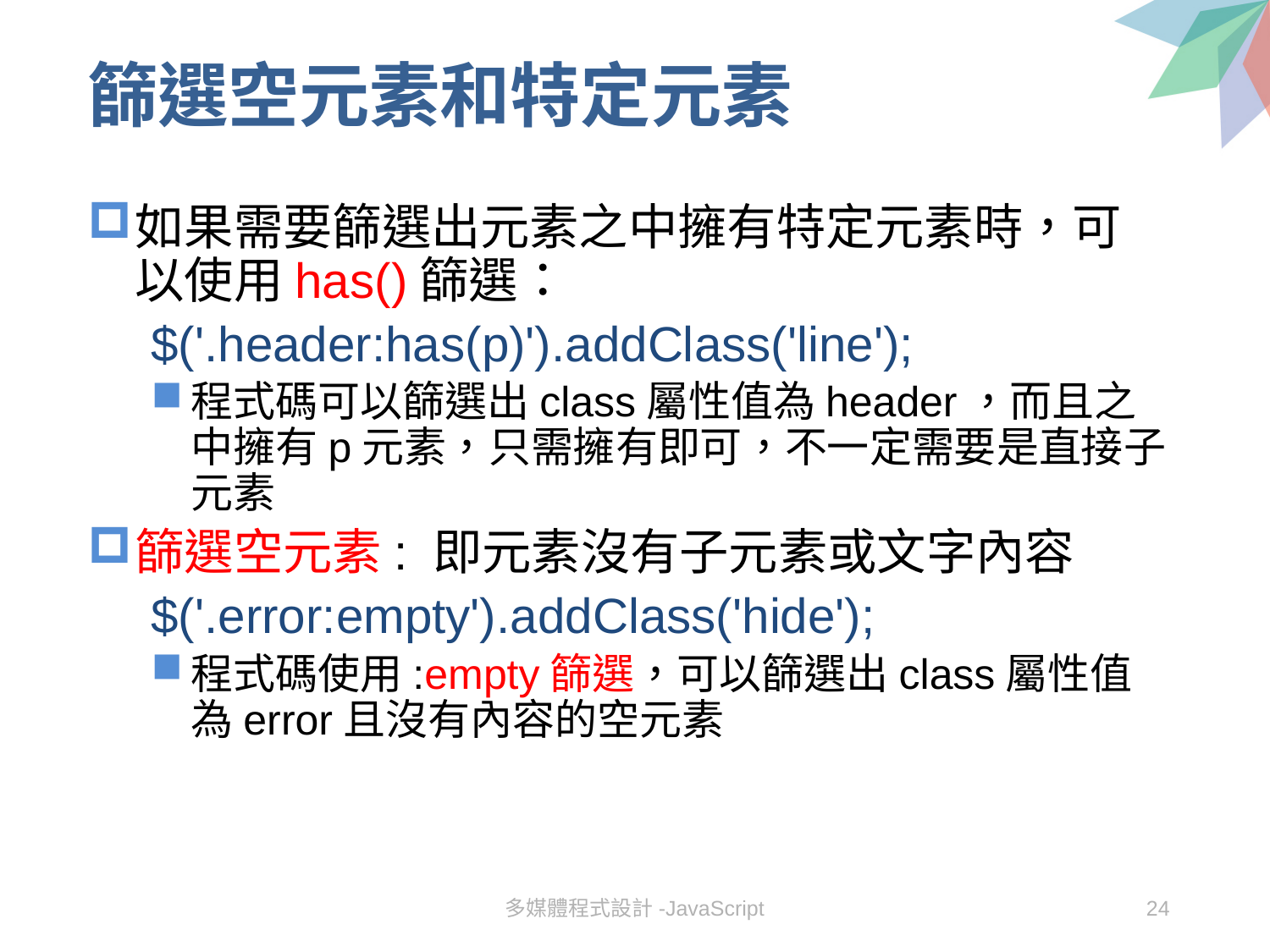

# 篩選空元素和特定元素
如果需要篩選出元素之中擁有特定元素時，可以使用has()篩選：
$('.header:has(p)').addClass('line');
程式碼可以篩選出class屬性值為header，而且之中擁有p元素，只需擁有即可，不一定需要是直接子元素
篩選空元素: 即元素沒有子元素或文字內容
$('.error:empty').addClass('hide');
程式碼使用:empty篩選，可以篩選出class屬性值為error且沒有內容的空元素
多媒體程式設計-JavaScript
24